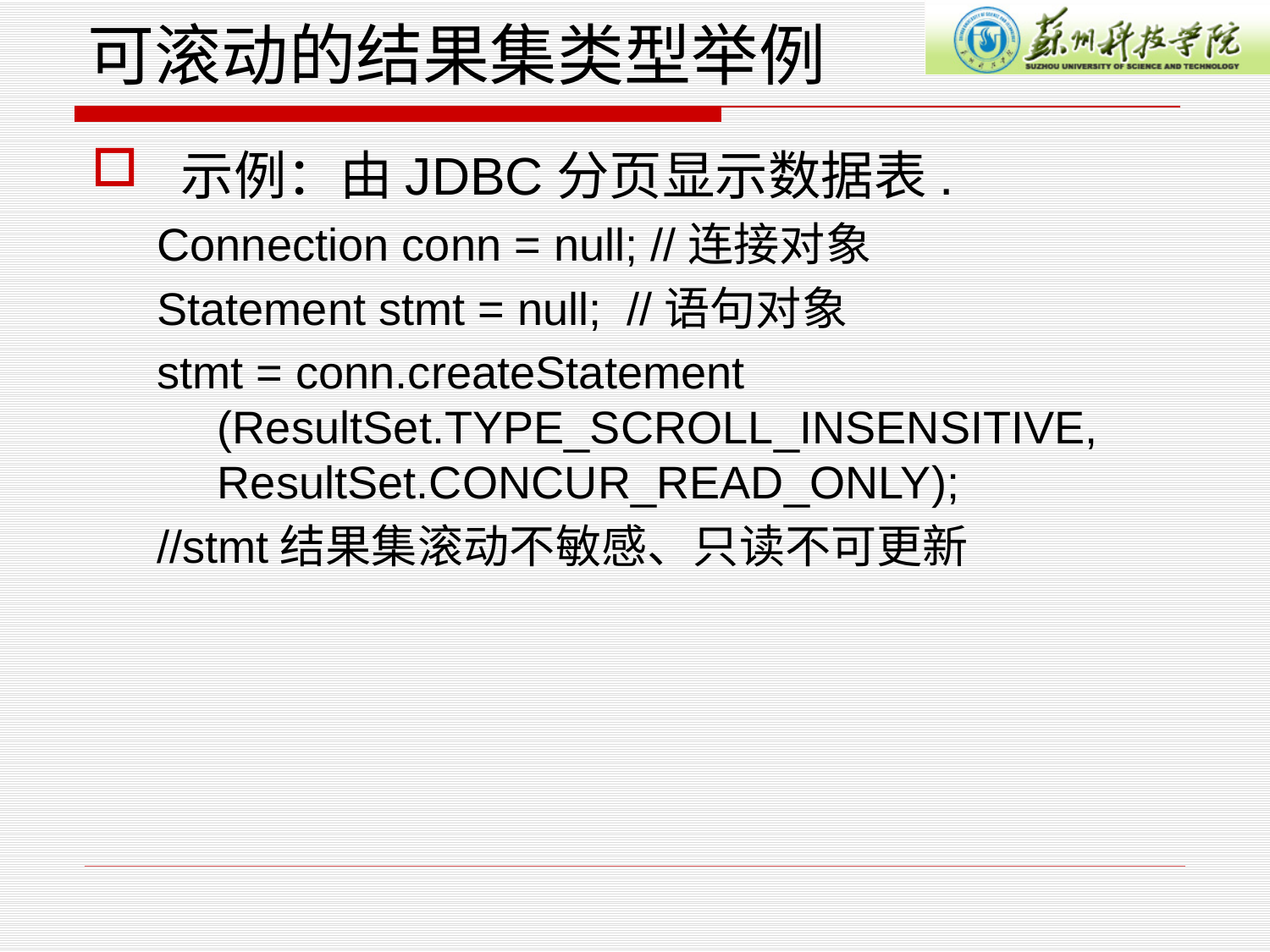

# 可滚动的结果集类型举例
 示例：由JDBC分页显示数据表.
Connection conn = null; //连接对象
Statement stmt = null;  //语句对象
stmt = conn.createStatement (ResultSet.TYPE_SCROLL_INSENSITIVE, ResultSet.CONCUR_READ_ONLY);
//stmt结果集滚动不敏感、只读不可更新